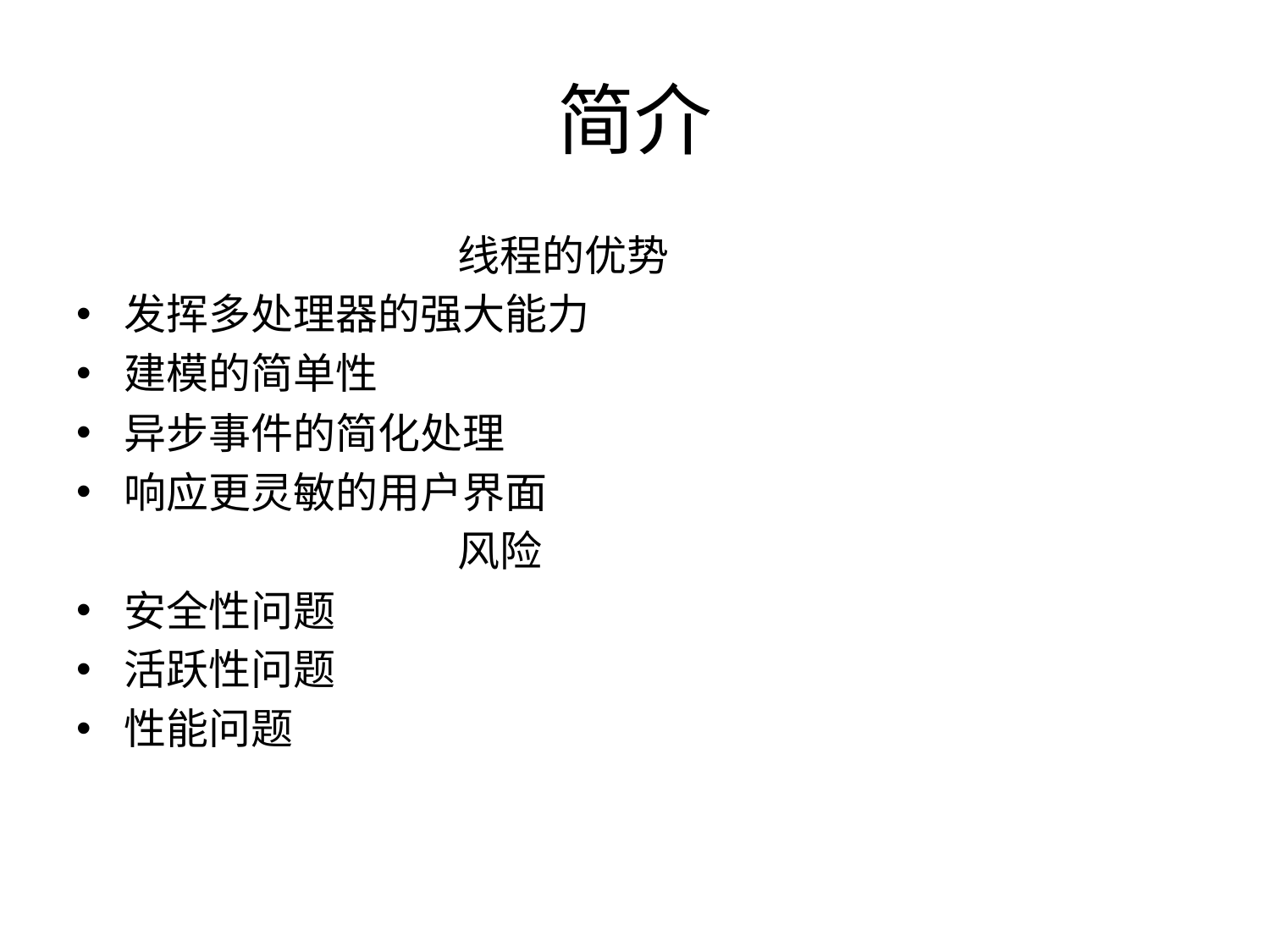

# 简介
			线程的优势
发挥多处理器的强大能力
建模的简单性
异步事件的简化处理
响应更灵敏的用户界面
			风险
安全性问题
活跃性问题
性能问题